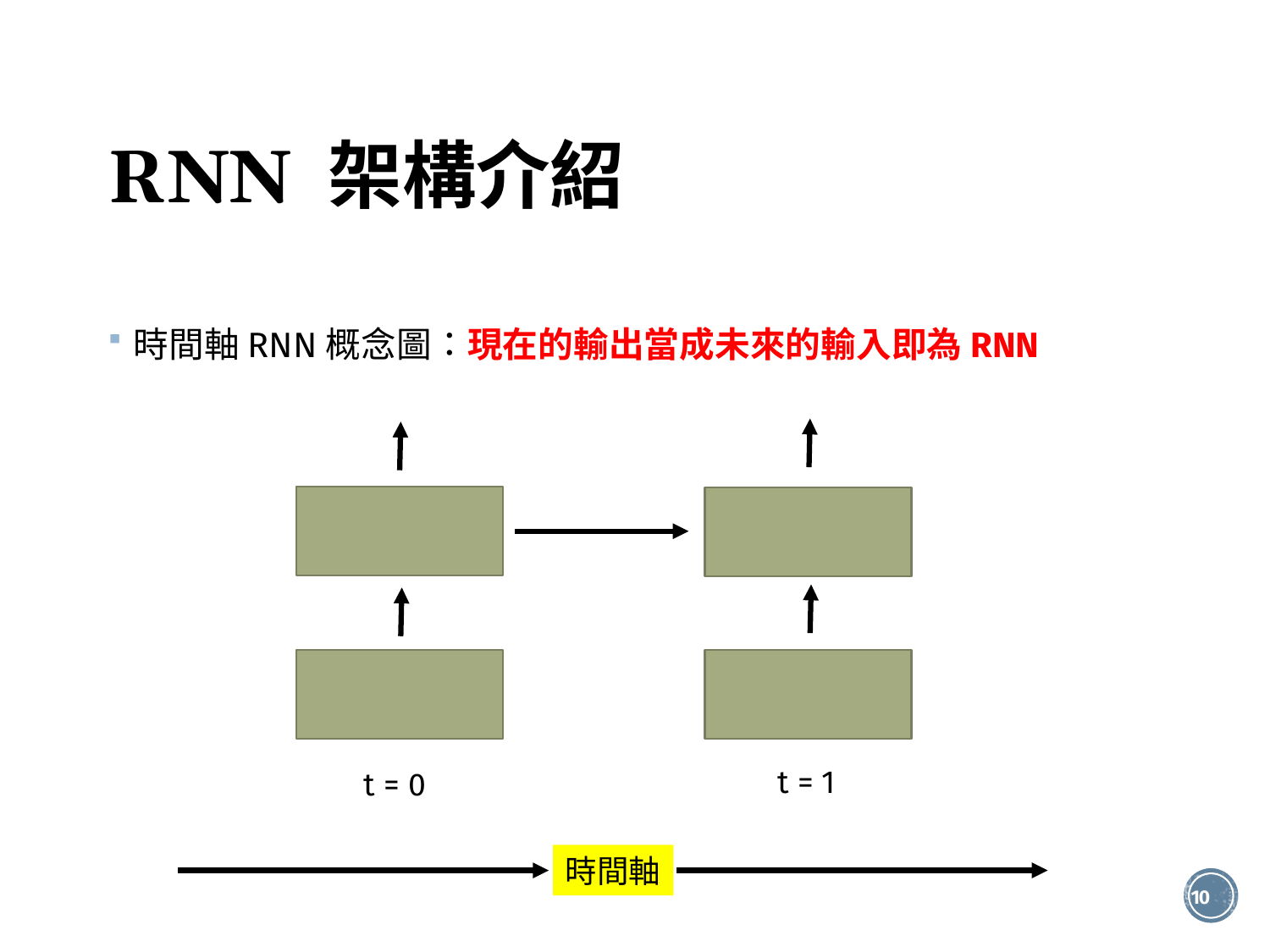

# RNN 架構介紹
時間軸RNN概念圖：現在的輸出當成未來的輸入即為RNN

t = 1
t = 0

時間軸
10